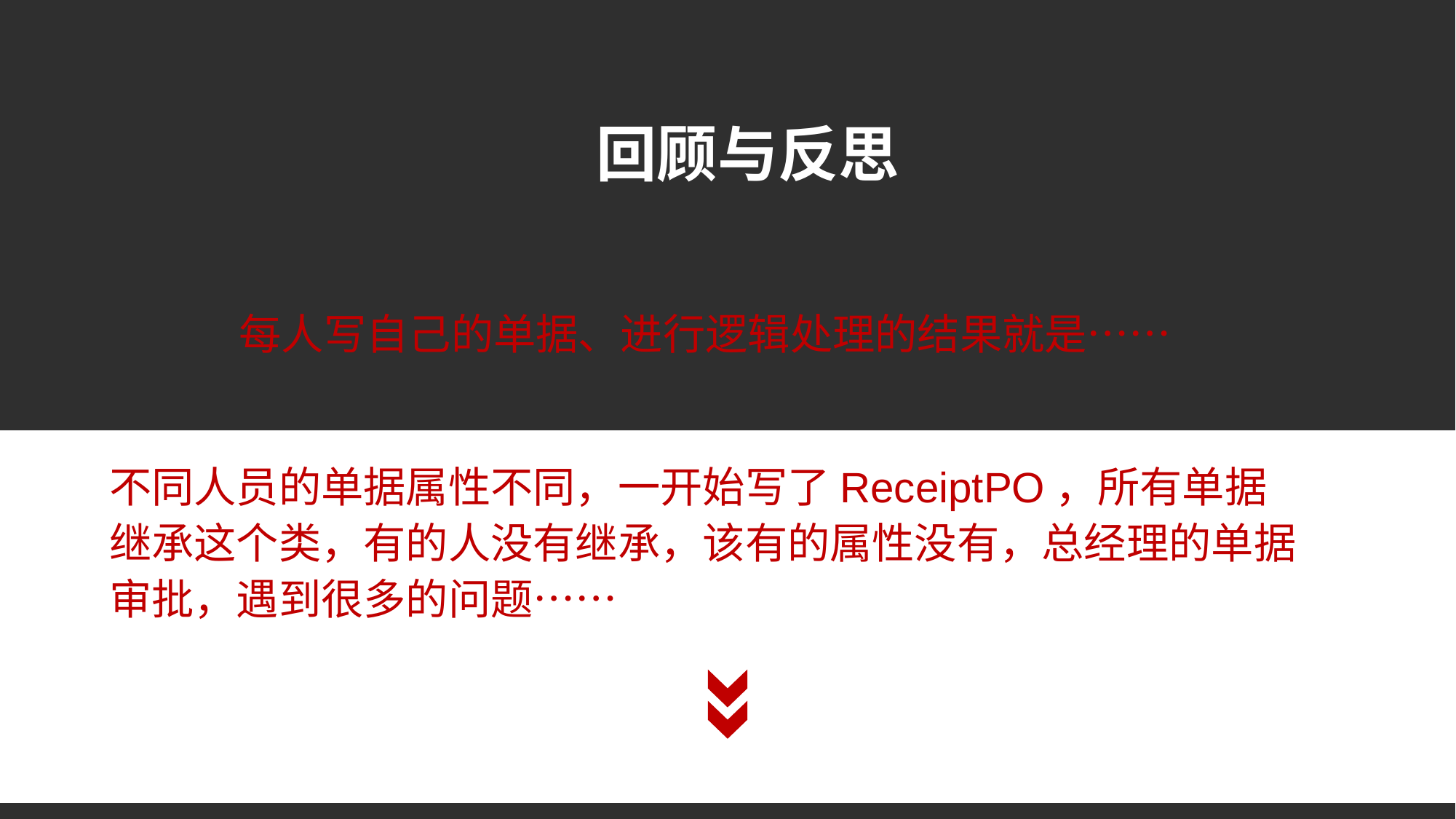

# 回顾与反思
每人写自己的单据、进行逻辑处理的结果就是……

不同人员的单据属性不同，一开始写了ReceiptPO，所有单据继承这个类，有的人没有继承，该有的属性没有，总经理的单据审批，遇到很多的问题……